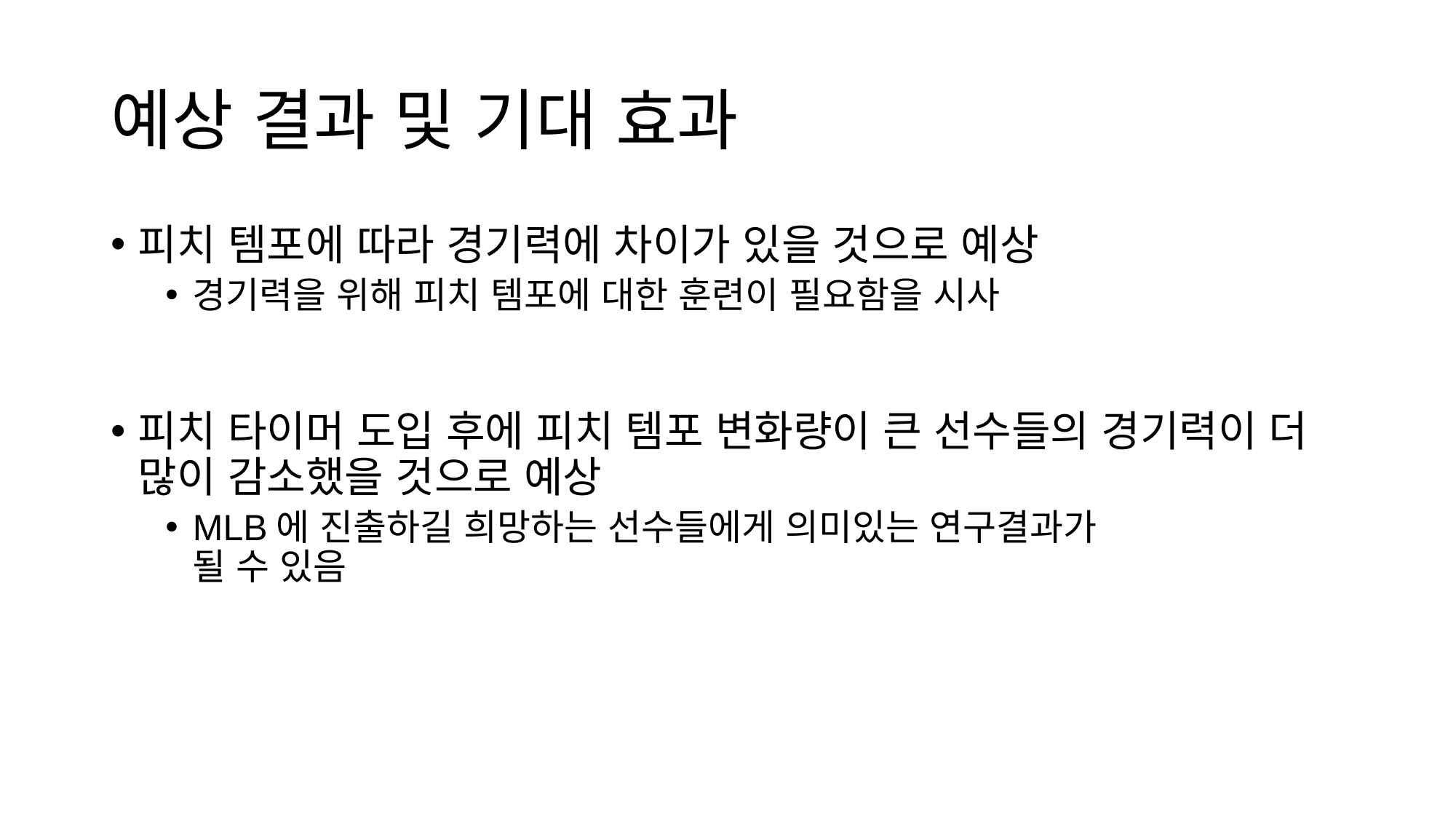

# 예상 결과 및 기대 효과
피치 템포에 따라 경기력에 차이가 있을 것으로 예상
경기력을 위해 피치 템포에 대한 훈련이 필요함을 시사
피치 타이머 도입 후에 피치 템포 변화량이 큰 선수들의 경기력이 더 많이 감소했을 것으로 예상
MLB에 진출하길 희망하는 선수들에게 의미있는 연구결과가
될 수 있음